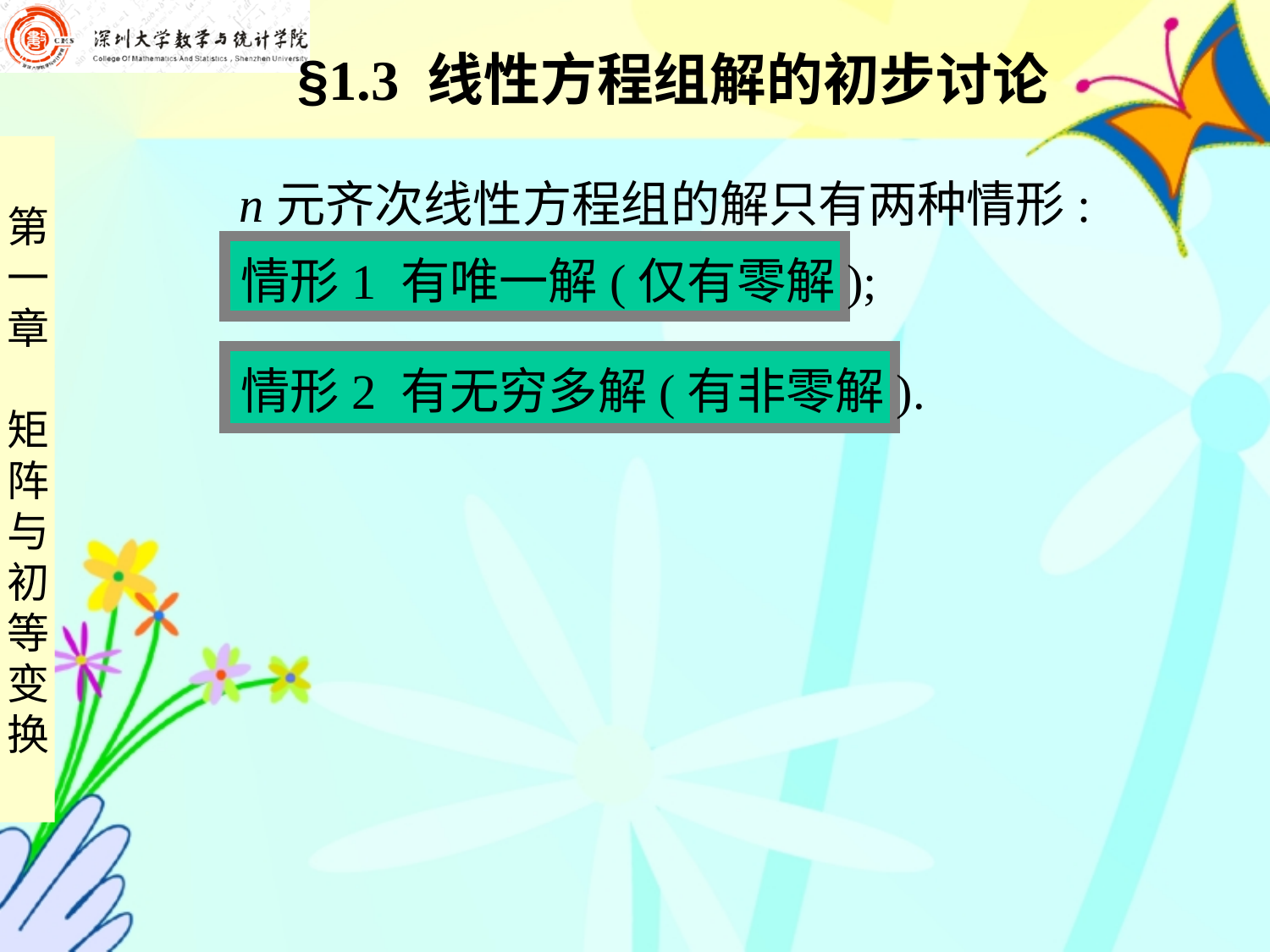

§1.3 线性方程组解的初步讨论
        n元齐次线性方程组的解只有两种情形:
        情形1 有唯一解(仅有零解);

        情形2 有无穷多解(有非零解).